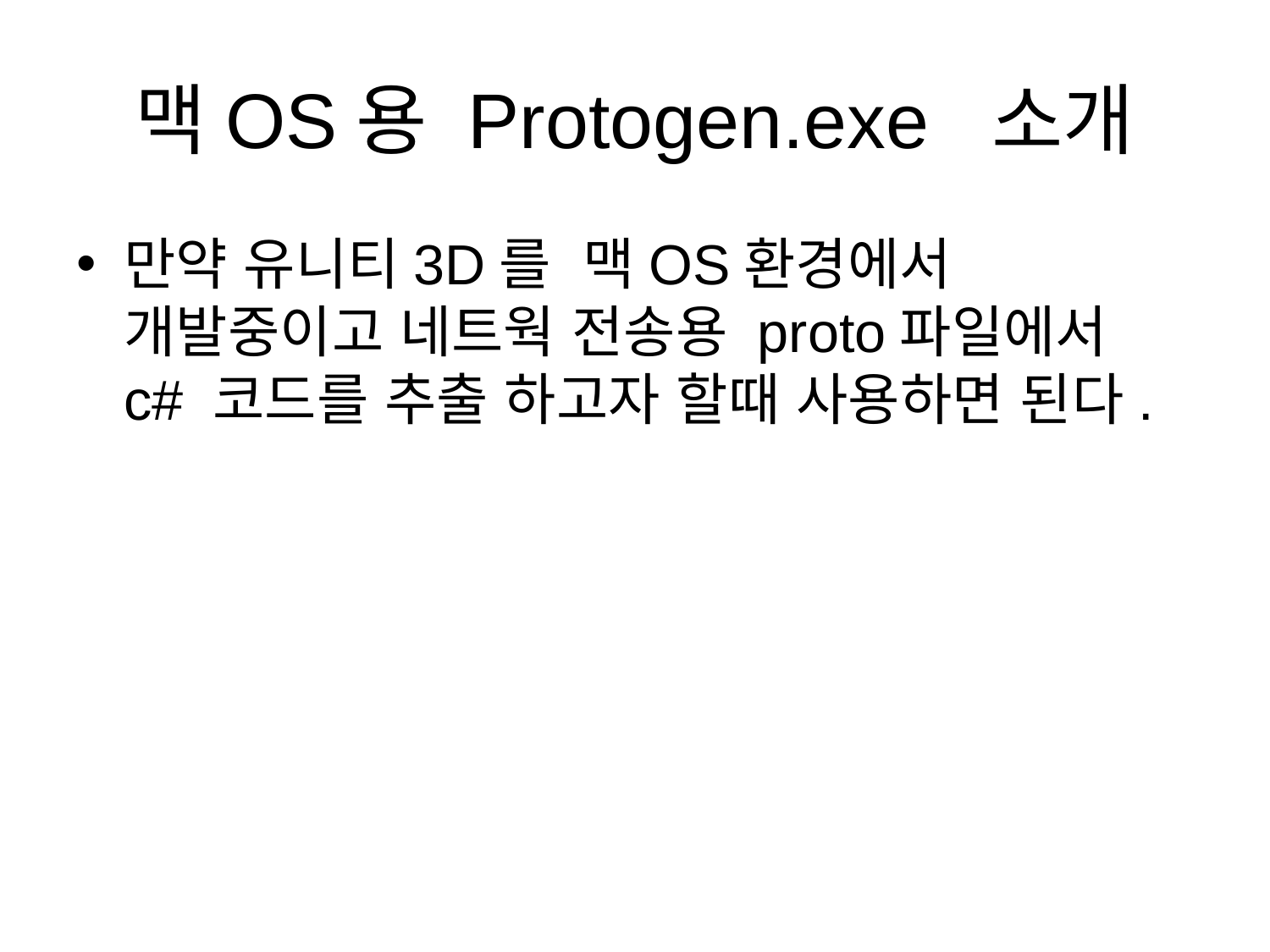

# 맥OS용 Protogen.exe  소개
만약 유니티3D를  맥OS환경에서 개발중이고 네트웍 전송용 proto파일에서 c# 코드를 추출 하고자 할때 사용하면 된다.